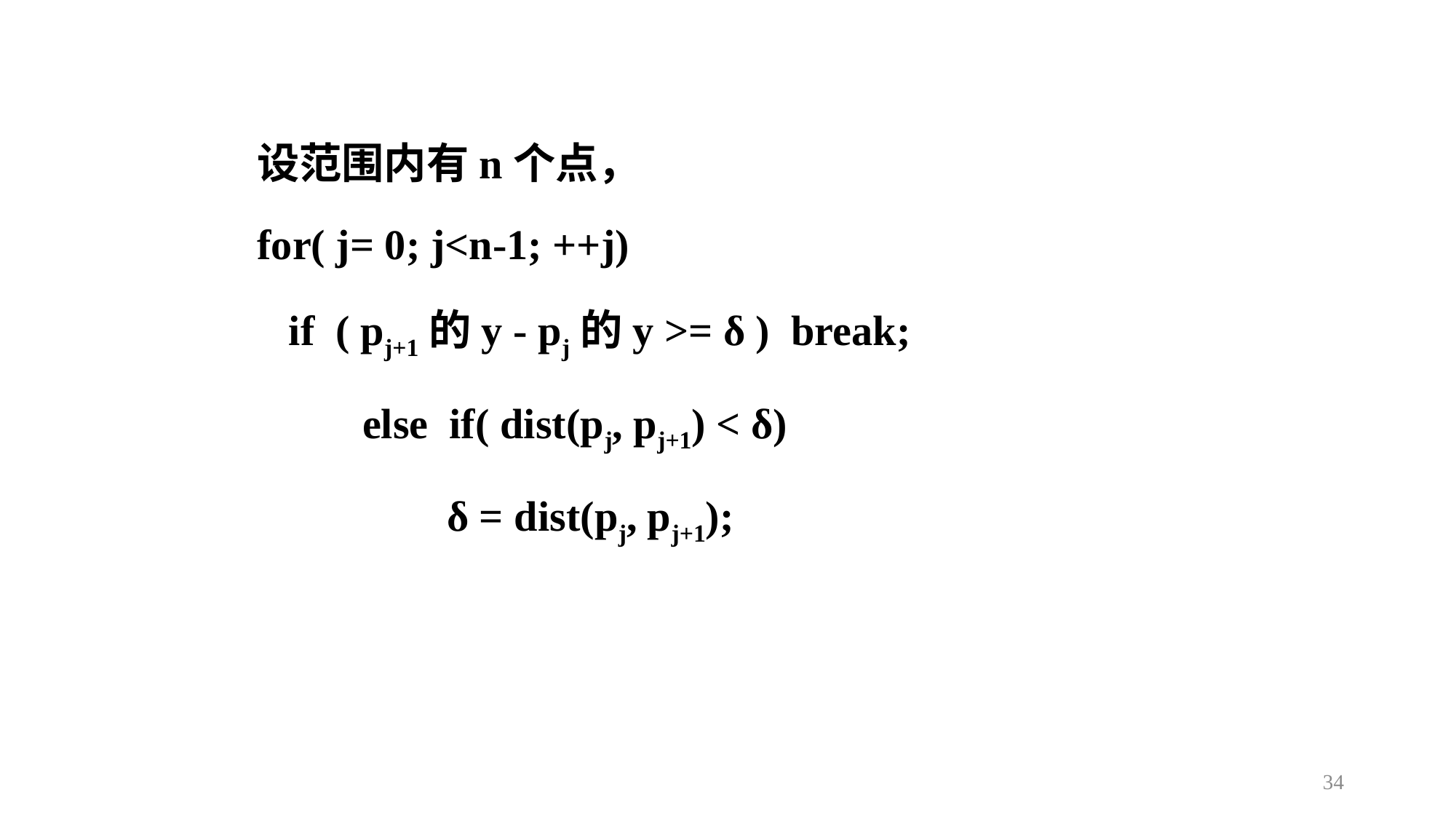

设范围内有n个点，
for( j= 0; j<n-1; ++j)
   if  ( pj+1的y - pj的y >= δ )  break;
          else  if( dist(pj, pj+1) < δ)
                  δ = dist(pj, pj+1);
34